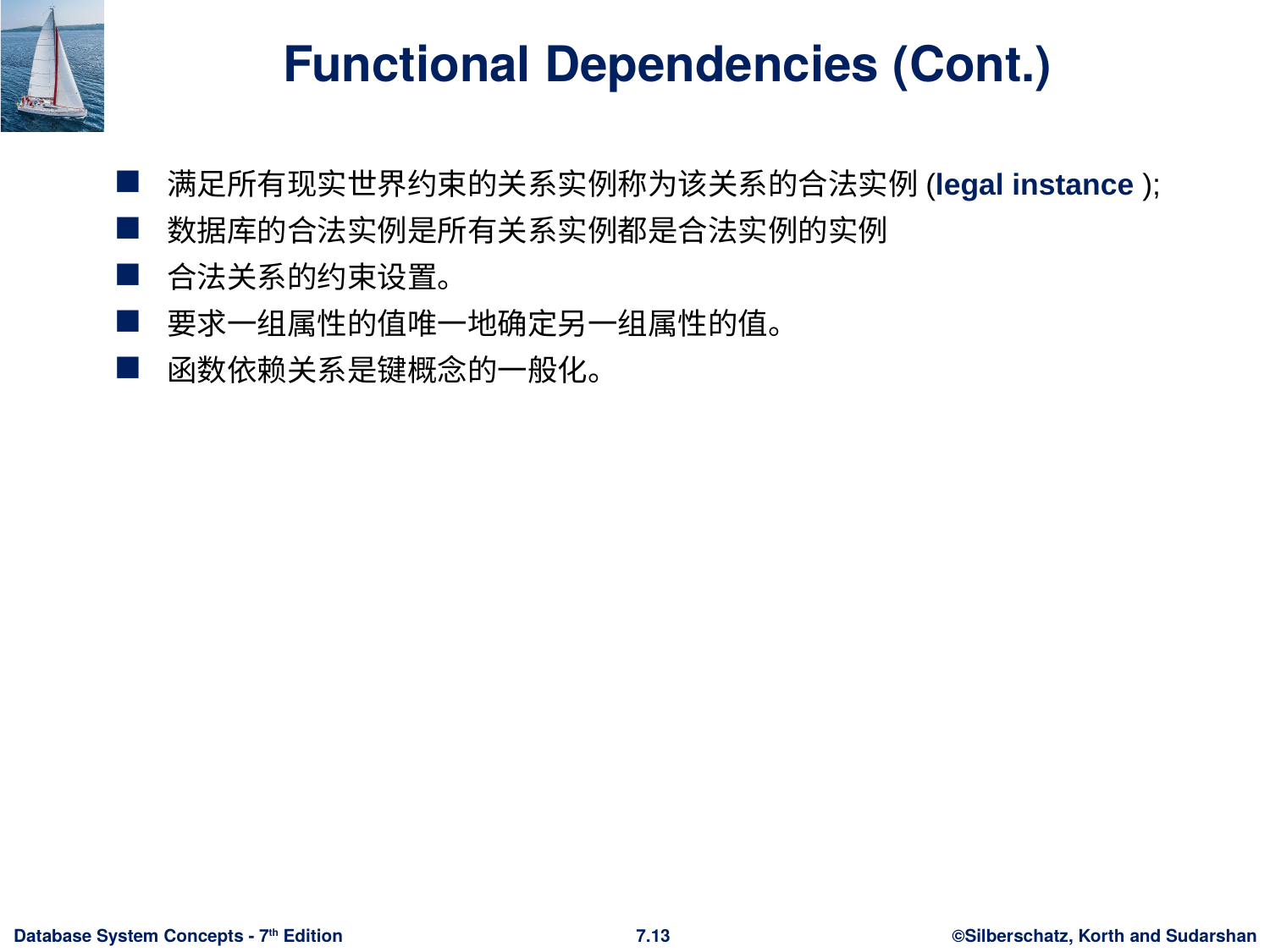

# Functional Dependencies (Cont.)
满足所有现实世界约束的关系实例称为该关系的合法实例(legal instance );
数据库的合法实例是所有关系实例都是合法实例的实例
合法关系的约束设置。
要求一组属性的值唯一地确定另一组属性的值。
函数依赖关系是键概念的一般化。